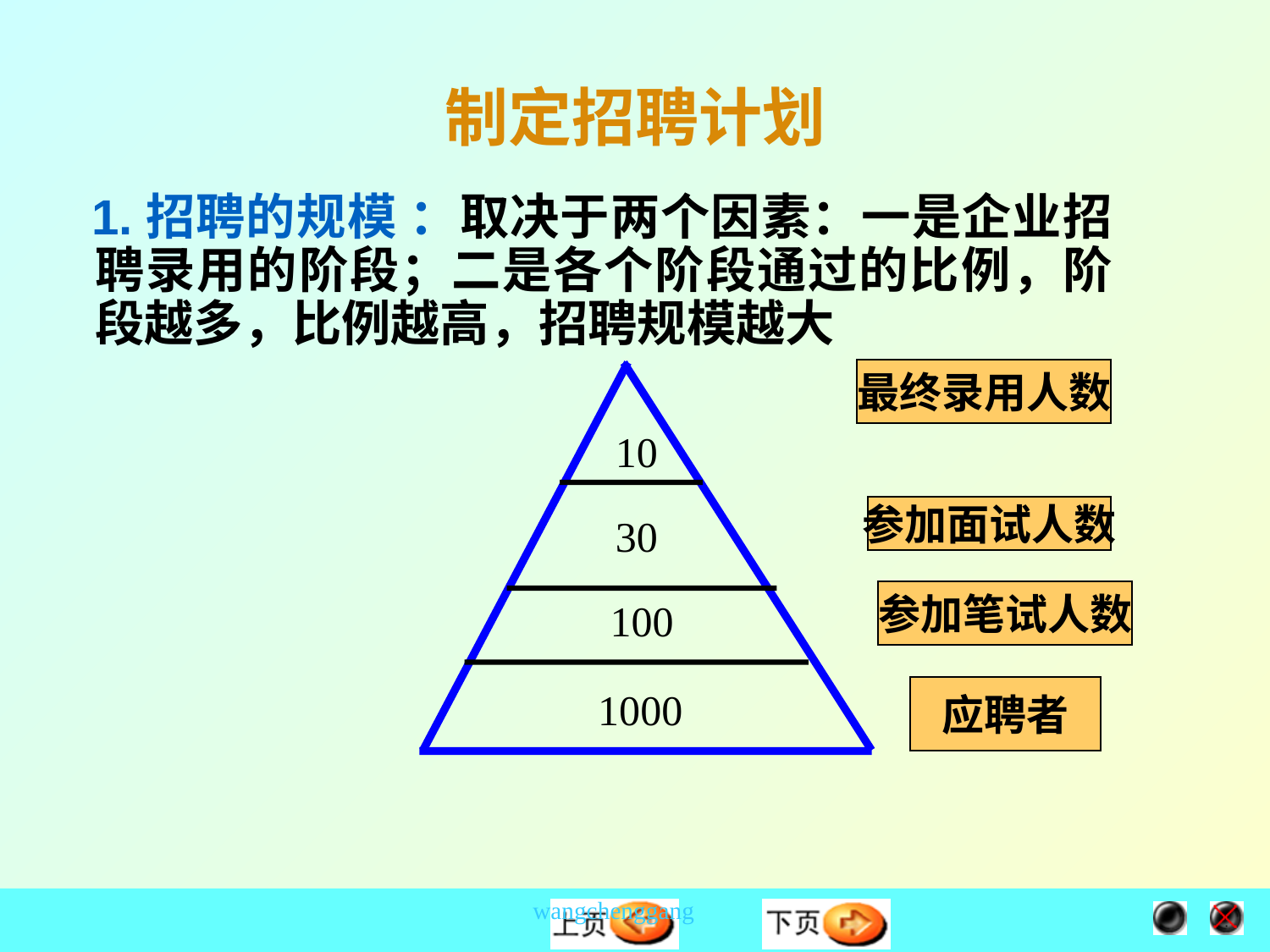

# 制定招聘计划
   1.招聘的规模 ：取决于两个因素：一是企业招聘录用的阶段；二是各个阶段通过的比例，阶段越多，比例越高，招聘规模越大

最终录用人数

10

30

100

参加面试人数
参加笔试人数
1000
应聘者

wangchenggang